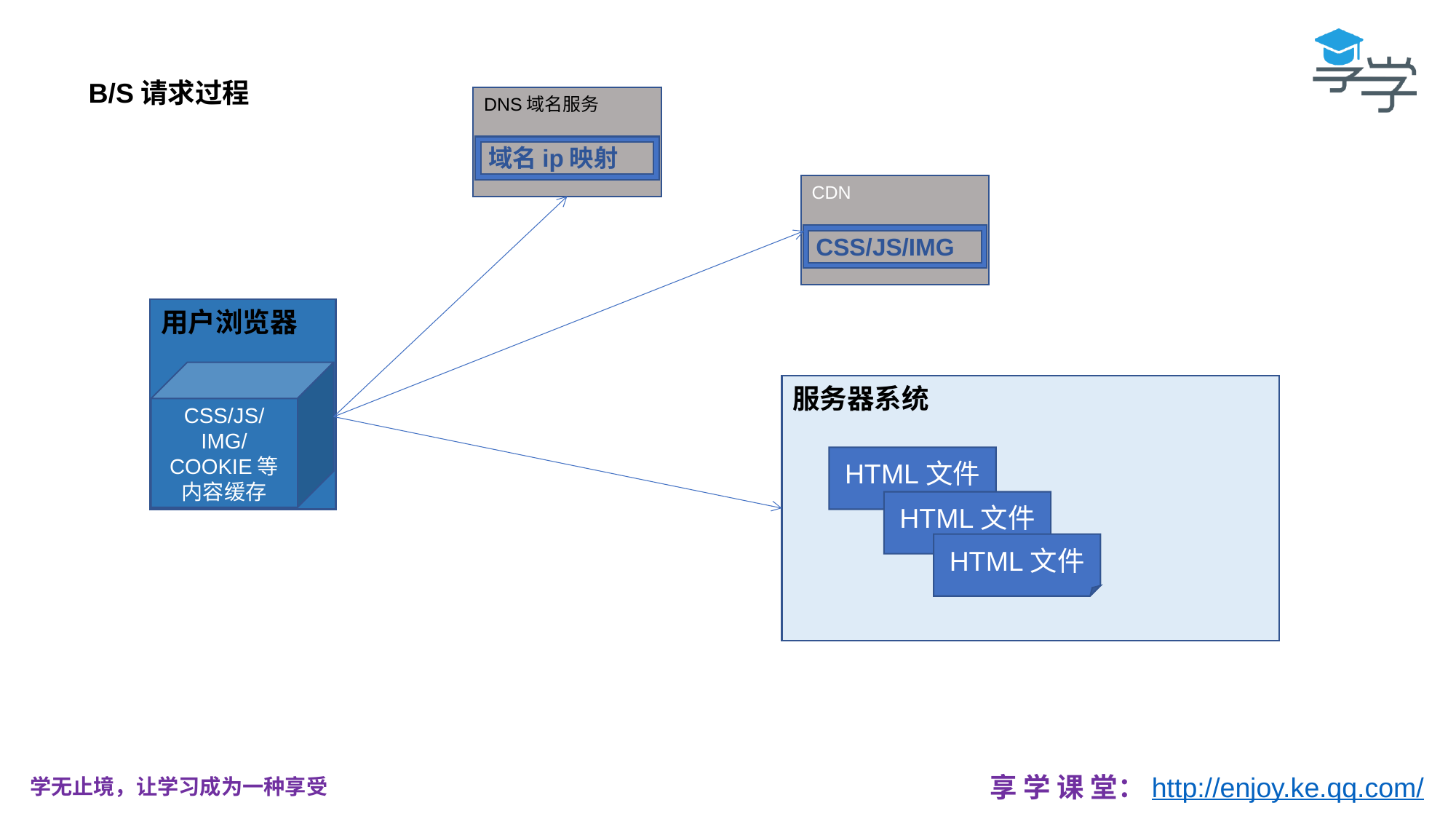

B/S请求过程
DNS域名服务

域名ip映射
CDN

CSS/JS/IMG
用户浏览器
CSS/JS/IMG/COOKIE等内容缓存
服务器系统
HTML文件
HTML文件
HTML文件